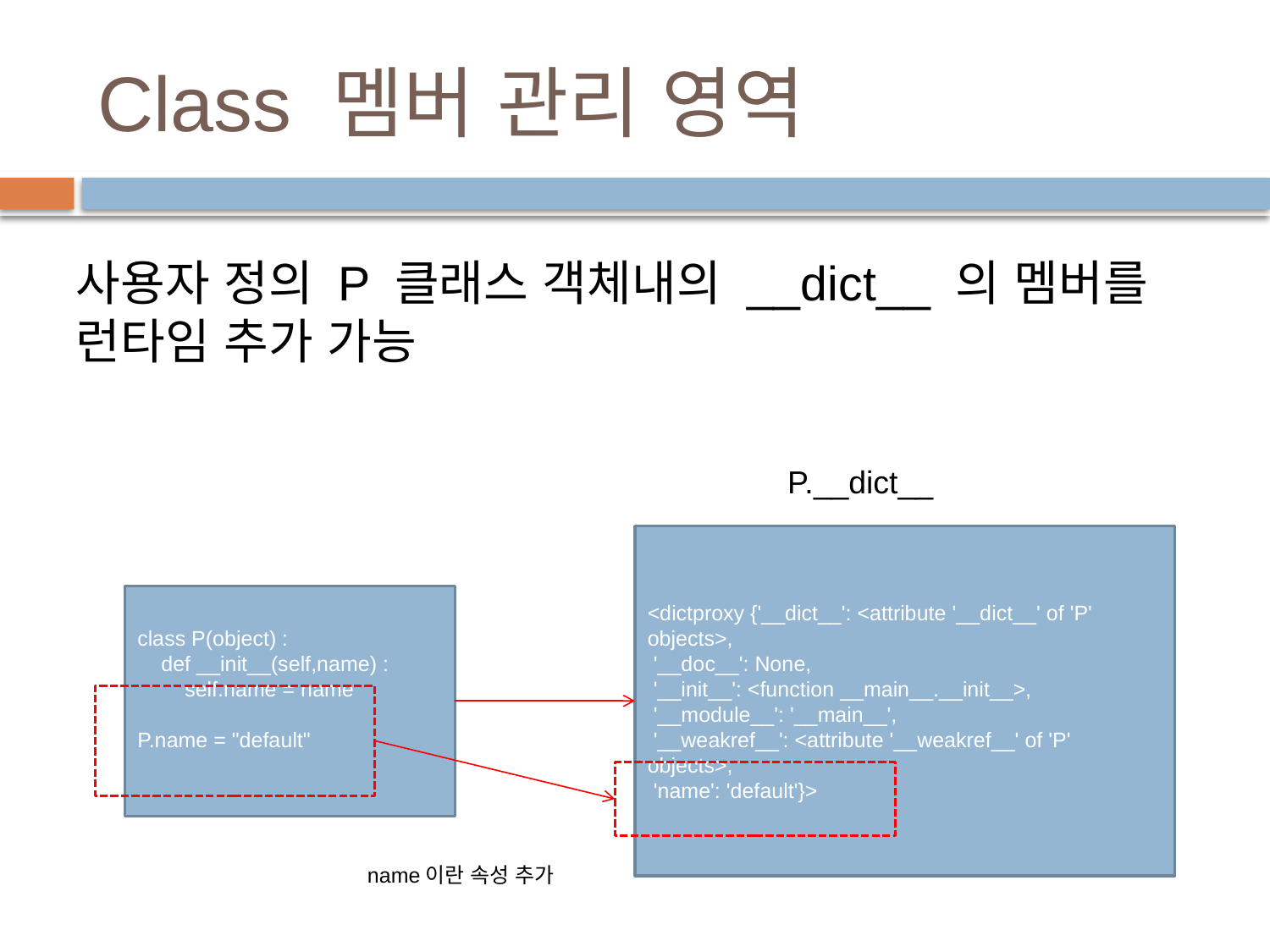

# Class 멤버 관리 영역
사용자 정의 P 클래스 객체내의 __dict__ 의 멤버를 런타임 추가 가능
P.__dict__
<dictproxy {'__dict__': <attribute '__dict__' of 'P' objects>,
 '__doc__': None,
 '__init__': <function __main__.__init__>,
 '__module__': '__main__',
 '__weakref__': <attribute '__weakref__' of 'P' objects>,
 'name': 'default'}>
class P(object) :
    def __init__(self,name) :
        self.name = name

P.name = "default"

name이란 속성 추가